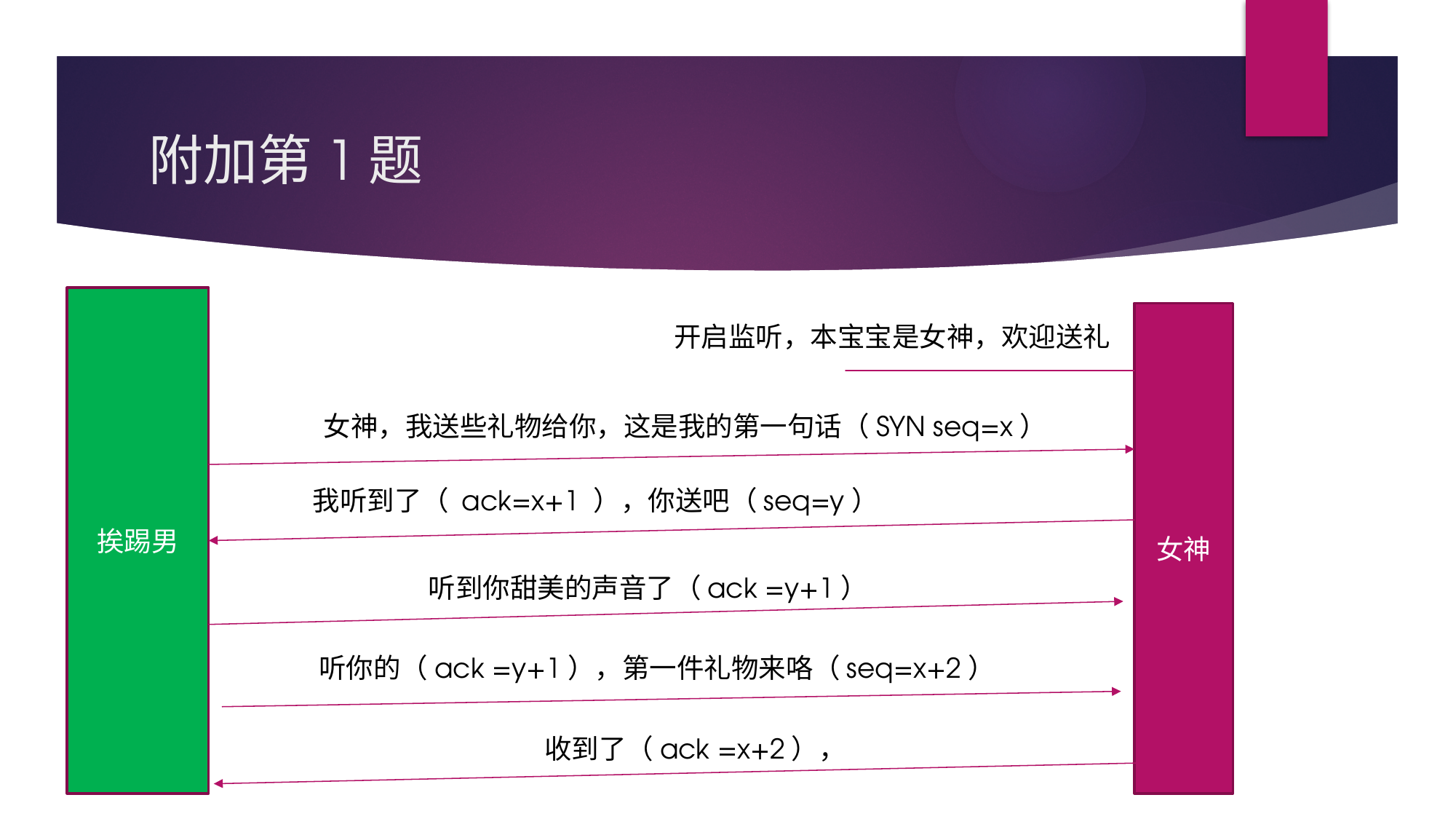

# 附加第1题
挨踢男
女神
开启监听，本宝宝是女神，欢迎送礼
女神，我送些礼物给你，这是我的第一句话（SYN seq=x）
我听到了（ ack=x+1 ），你送吧（seq=y）
听到你甜美的声音了（ack =y+1）
听你的（ack =y+1），第一件礼物来咯（seq=x+2）

收到了（ack =x+2），